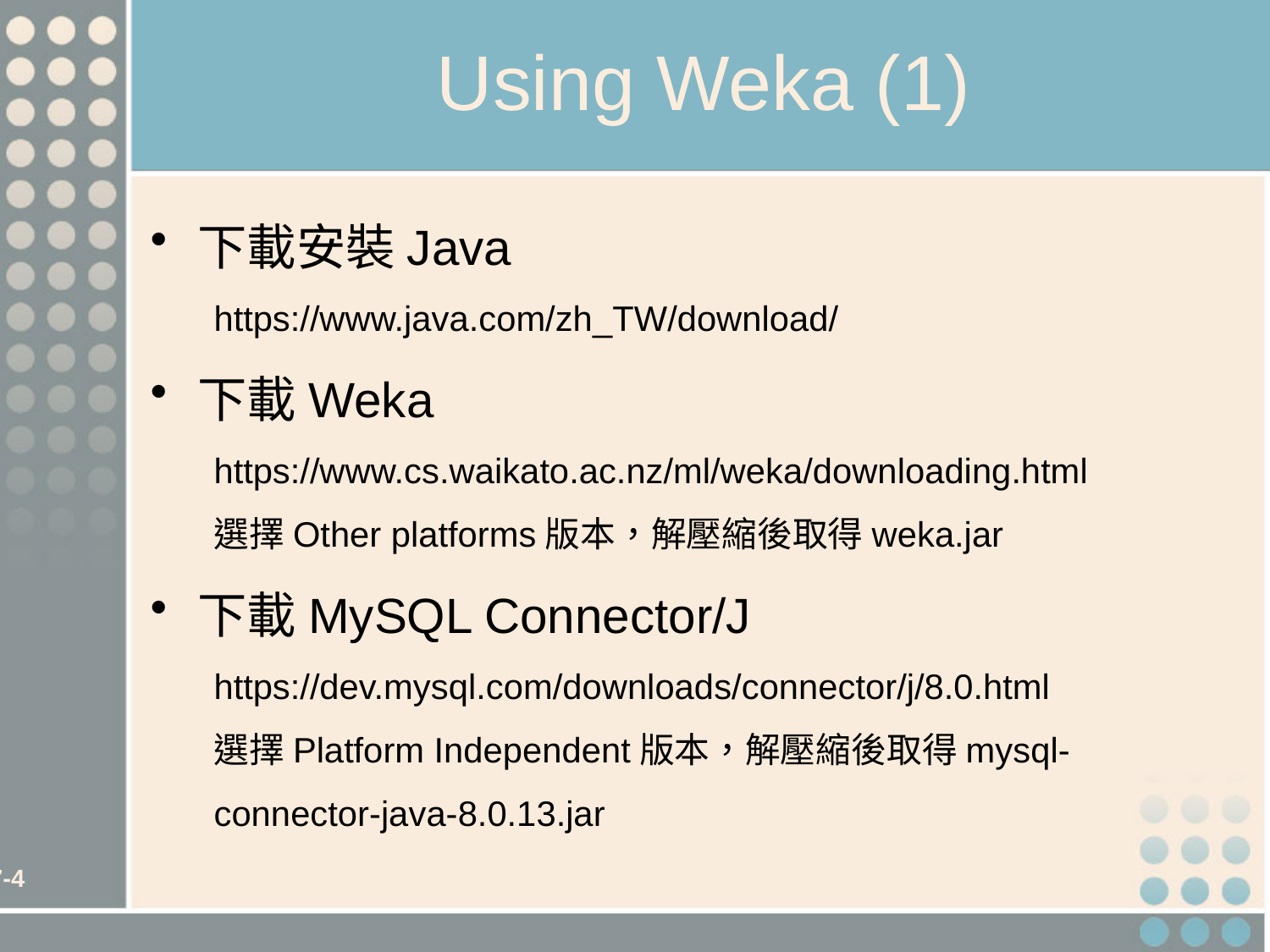

# Using Weka (1)
下載安裝Java
https://www.java.com/zh_TW/download/
下載Weka
https://www.cs.waikato.ac.nz/ml/weka/downloading.html
選擇Other platforms版本，解壓縮後取得weka.jar
下載MySQL Connector/J
https://dev.mysql.com/downloads/connector/j/8.0.html
選擇Platform Independent版本，解壓縮後取得mysql-connector-java-8.0.13.jar